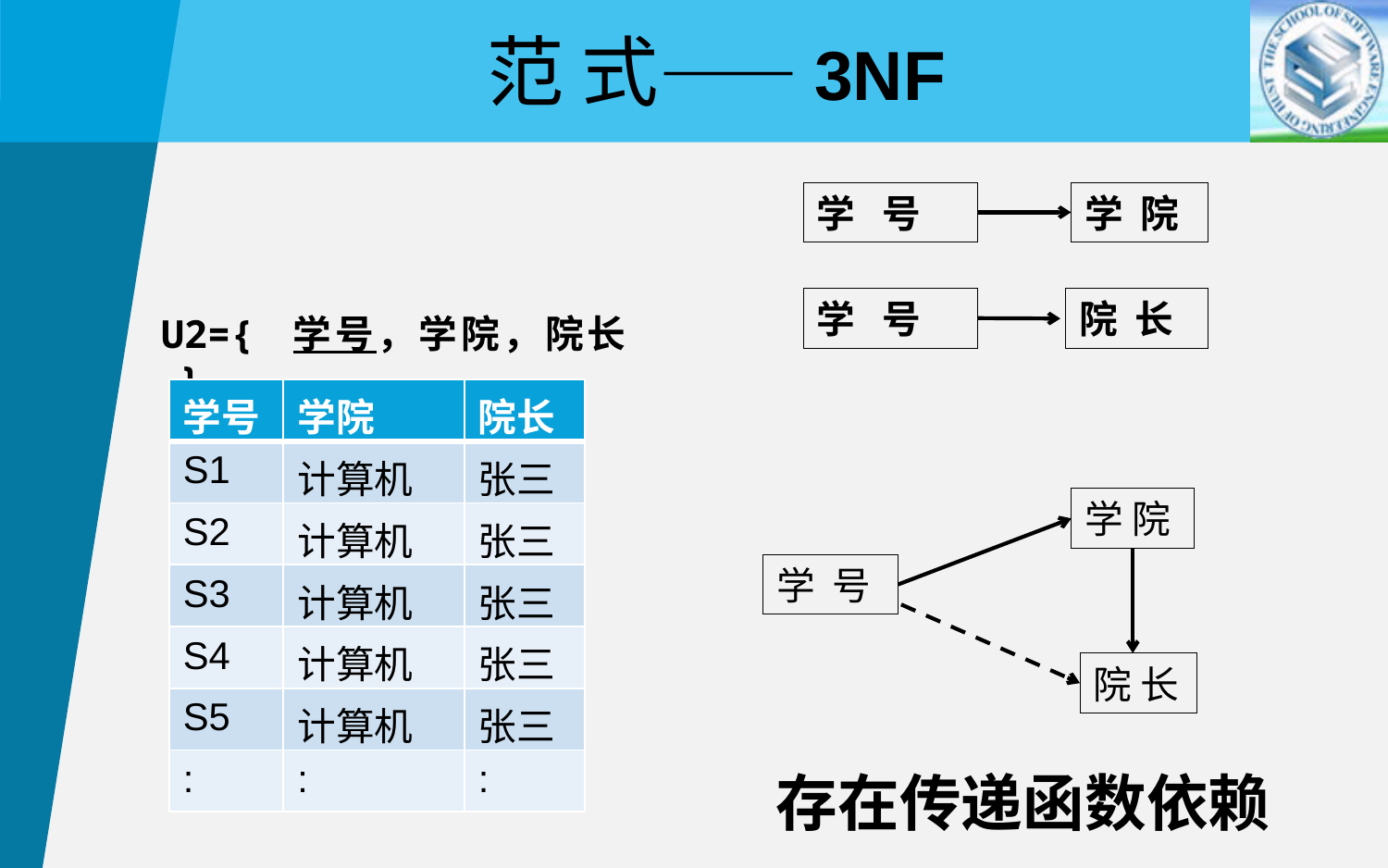

范 式——3NF
学   号
学  院
学   号
院  长
U2={ 学号，学院，院长 }
| 学号 | 学院 | 院长 |
| --- | --- | --- |
| S1 | 计算机 | 张三 |
| S2 | 计算机 | 张三 |
| S3 | 计算机 | 张三 |
| S4 | 计算机 | 张三 |
| S5 | 计算机 | 张三 |
| : | : | : |
学 院
学  号
院 长
存在传递函数依赖